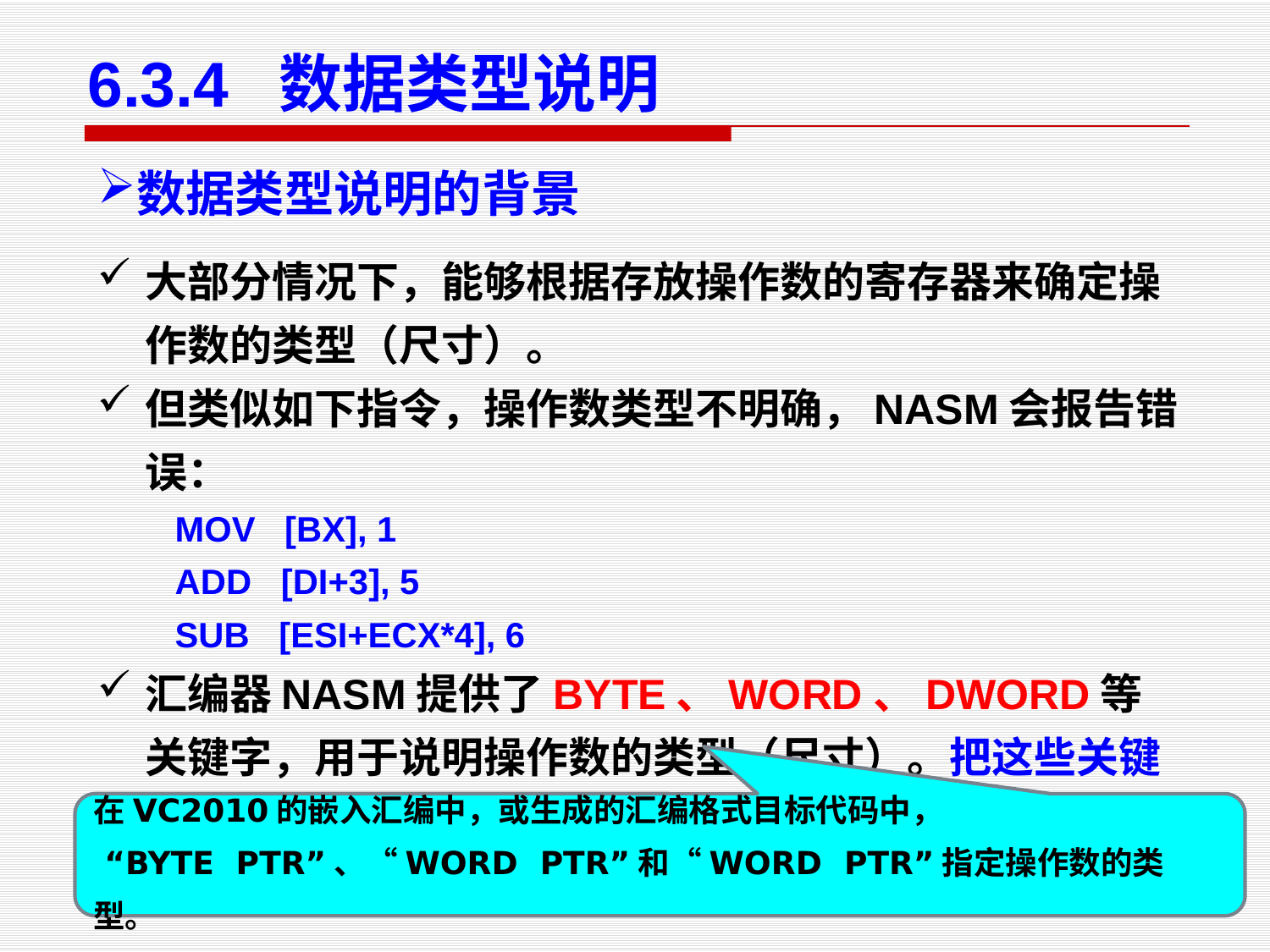

# 6.3.4  数据类型说明
数据类型说明的背景

大部分情况下，能够根据存放操作数的寄存器来确定操作数的类型（尺寸）。
但类似如下指令，操作数类型不明确，NASM会报告错误：
        MOV   [BX], 1
        ADD   [DI+3], 5
        SUB   [ESI+ECX*4], 6
汇编器NASM提供了BYTE、WORD、DWORD等关键字，用于说明操作数的类型（尺寸）。把这些关键词称之为类型符。
在VC2010的嵌入汇编中，或生成的汇编格式目标代码中，
 “BYTE  PTR”、“WORD  PTR”和“WORD  PTR”指定操作数的类型。